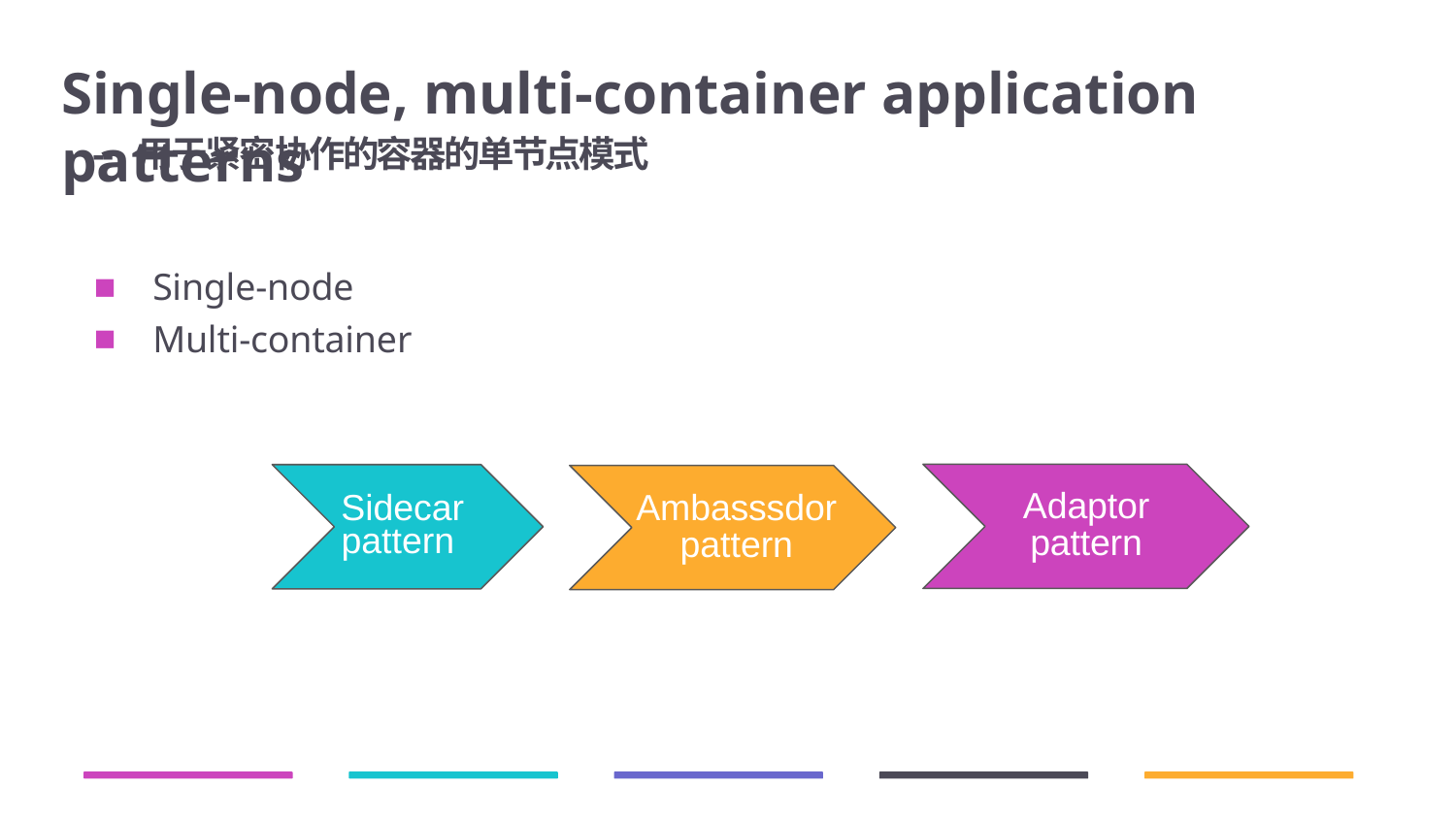

Single-node, multi-container application patterns
--  用于紧密协作的容器的单节点模式
Single-node
Multi-container

Adaptor
pattern
Sidecar pattern
Ambasssdor
pattern